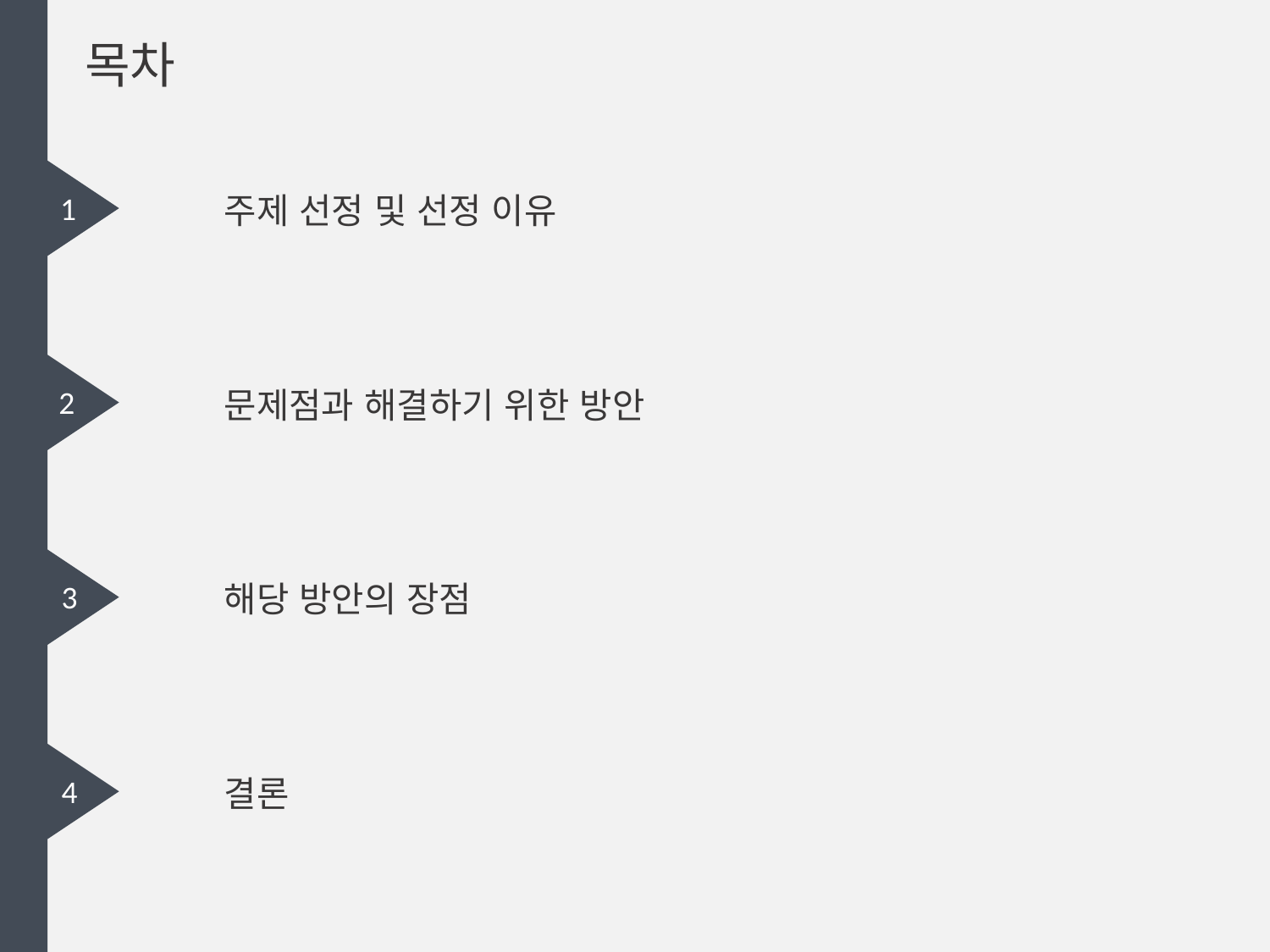

목차

1
주제 선정 및 선정 이유

2
문제점과 해결하기 위한 방안

3
해당 방안의 장점

4
결론